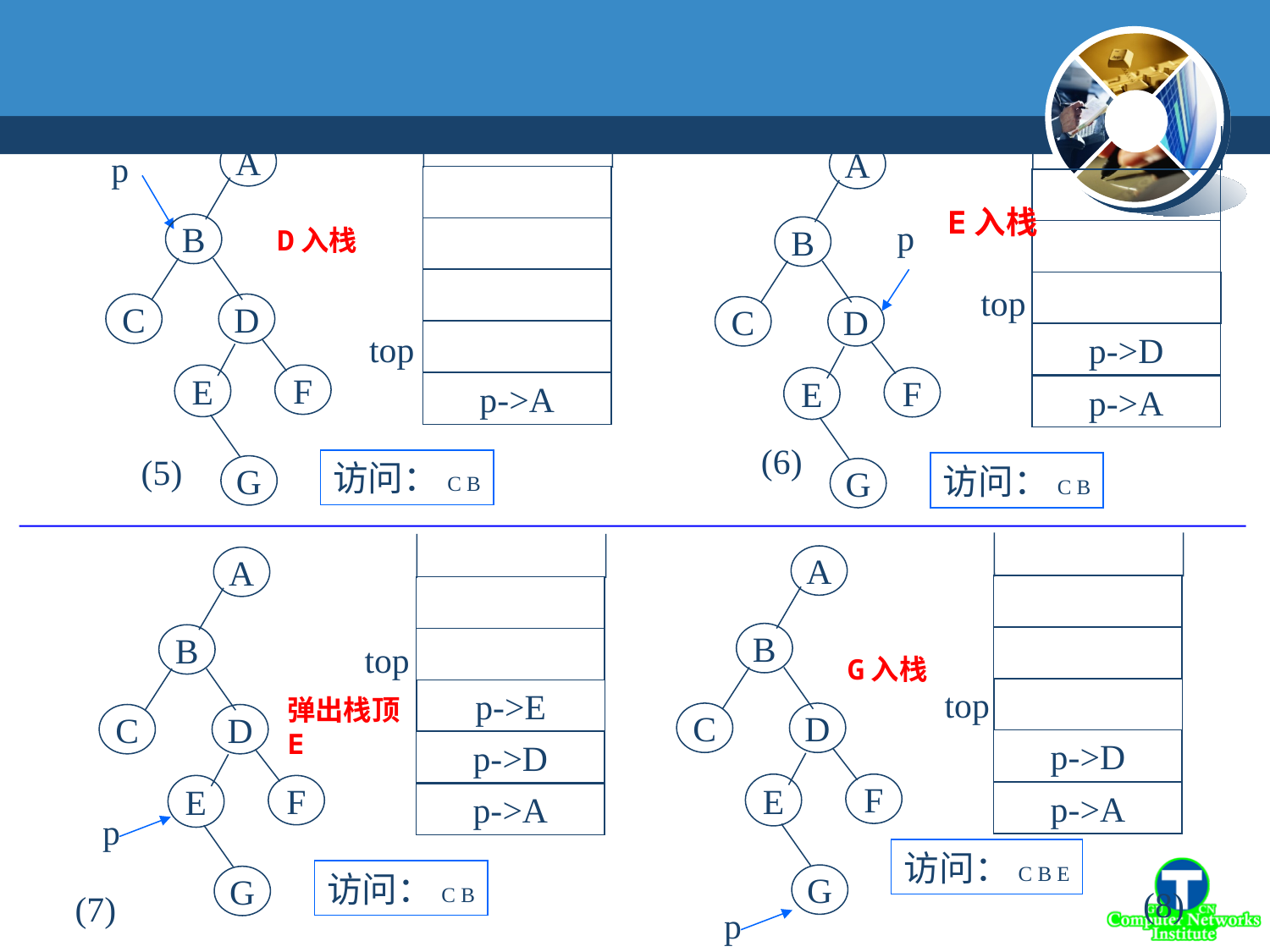

A

B

C
D

E
F

G
p

top
p->A
访问：C B
(5)

A

B

C
D

E
F

G

p

top
p->D
p->A
访问：C B
(6)
E入栈
D入栈

A

B

C
D

E
F

G

top

p->D
p->A
访问：C B E
p

(8)

A

B

C
D

E
F

G

top
p->E
p->D
p->A
p

访问：C B
(7)
G入栈
弹出栈顶E
68